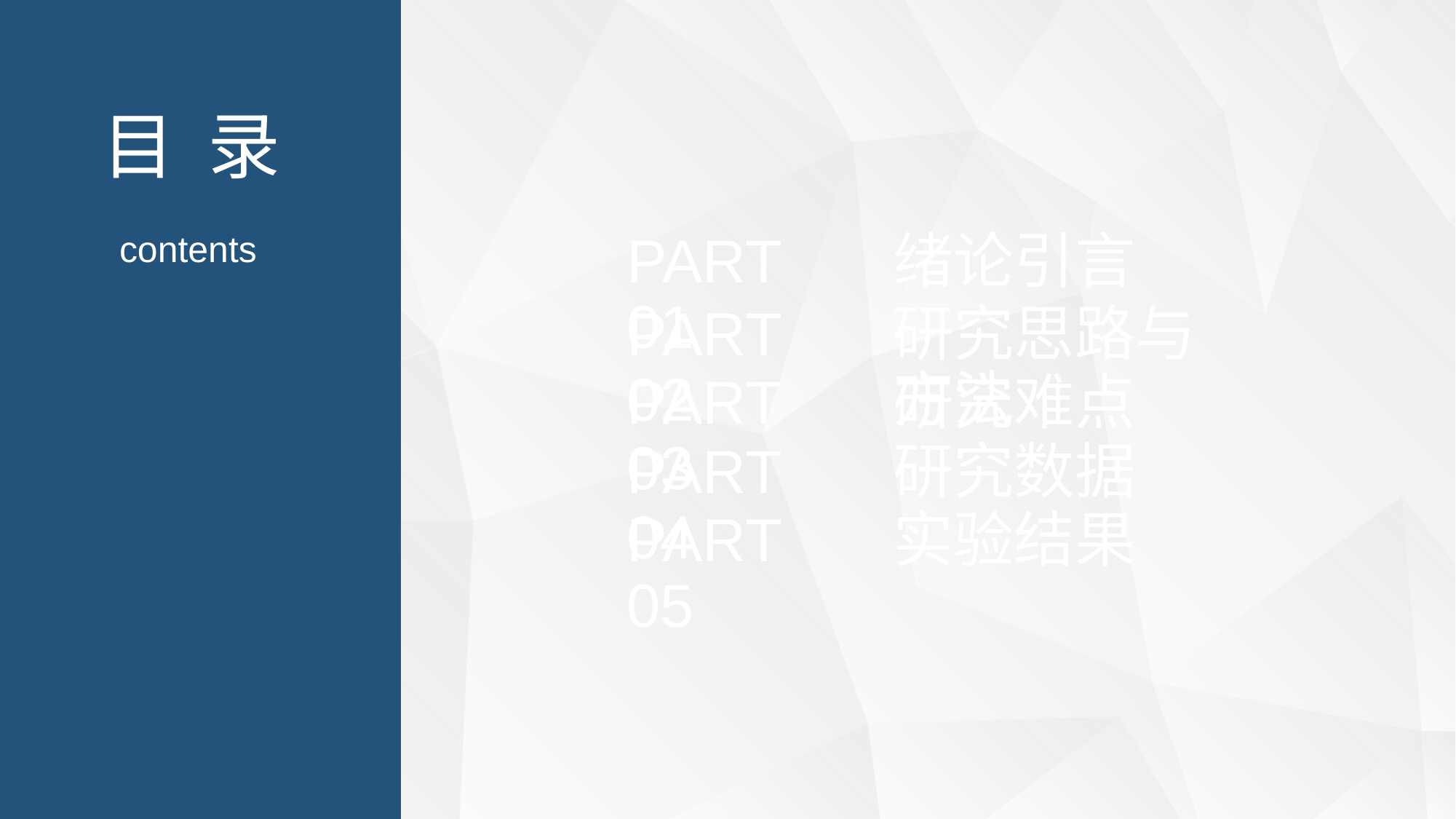

目  录
contents
PART  01
绪论引言

PART  02
研究思路与方法
PART  03
研究难点
PART  04
研究数据
PART  05
实验结果